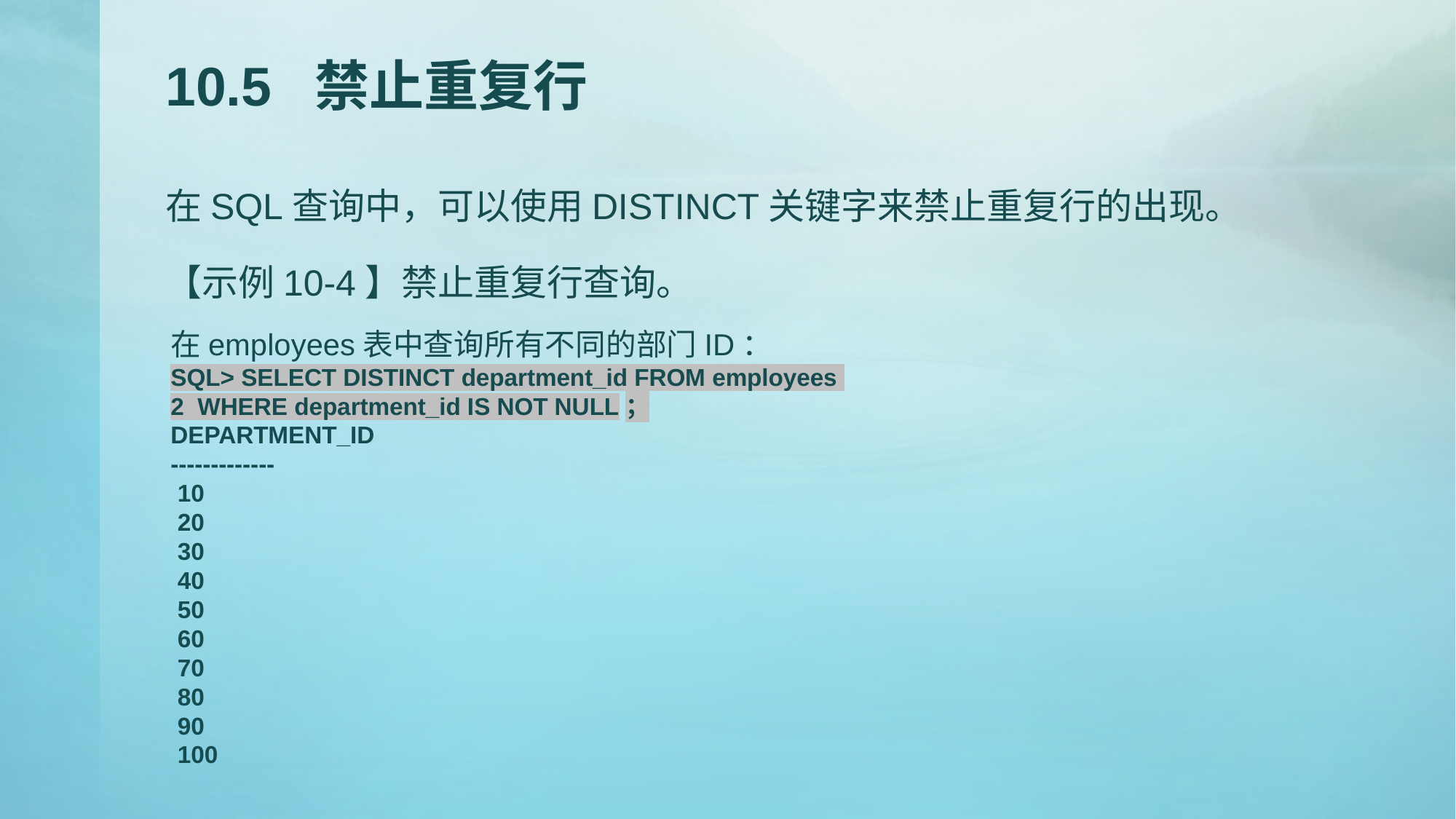

# 10.5  禁止重复行
在SQL查询中，可以使用DISTINCT关键字来禁止重复行的出现。
【示例10-4】禁止重复行查询。
在employees表中查询所有不同的部门ID：
SQL> SELECT DISTINCT department_id FROM employees
2  WHERE department_id IS NOT NULL；
DEPARTMENT_ID
-------------
 10
 20
 30
 40
 50
 60
 70
 80
 90
 100